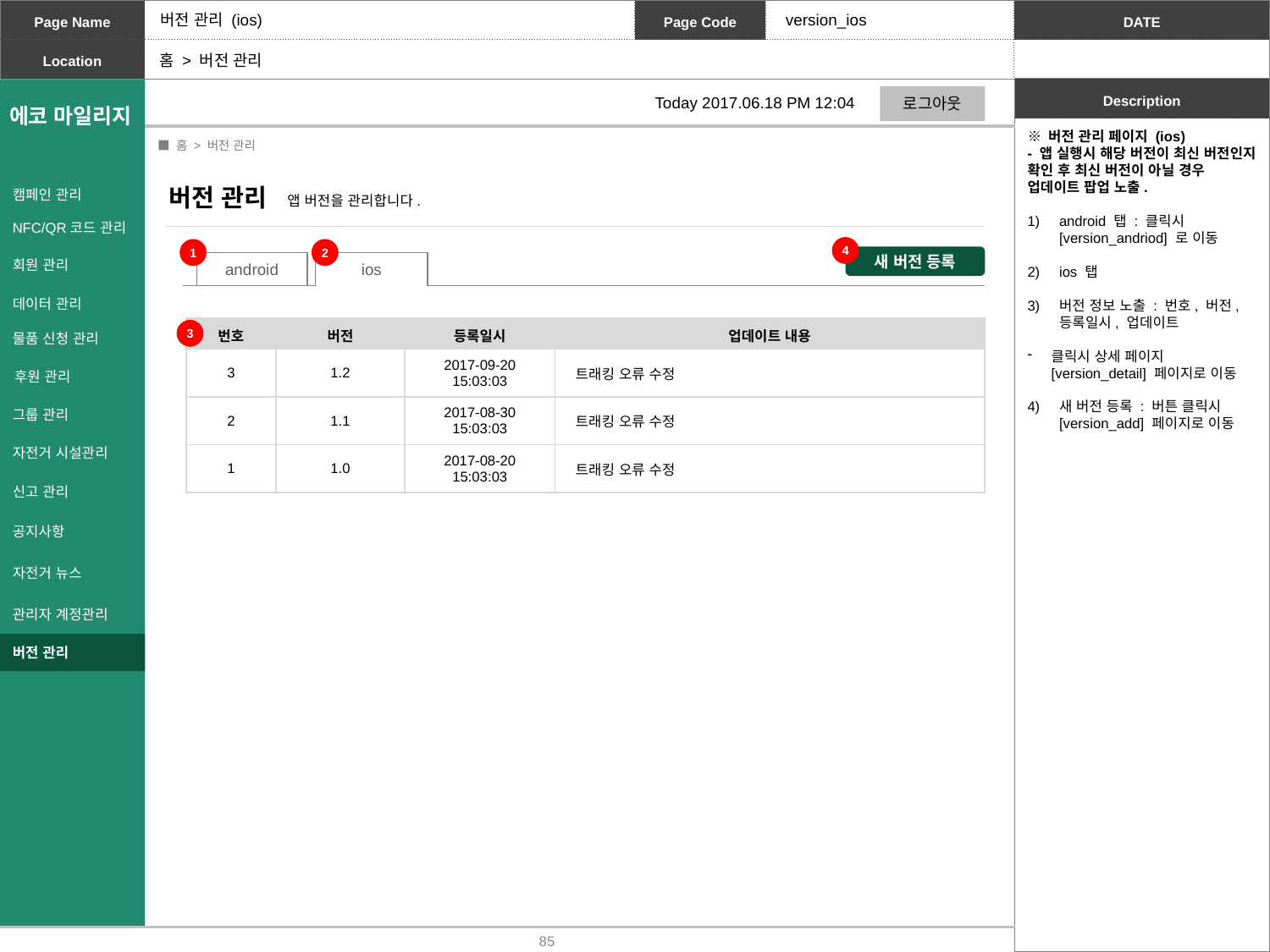

버전 관리 (ios)
version_ios
홈 > 버전 관리

로그아웃
Today 2017.06.18 PM 12:04
에코 마일리지
※ 버전 관리 페이지 (ios)
- 앱 실행시 해당 버전이 최신 버전인지 확인 후 최신 버전이 아닐 경우 업데이트 팝업 노출.

android 탭 : 클릭시 [version_andriod] 로 이동

ios 탭

버전 정보 노출 : 번호, 버전, 등록일시, 업데이트

클릭시 상세 페이지 [version_detail] 페이지로 이동

새 버전 등록 : 버튼 클릭시 [version_add] 페이지로 이동

   ■ 홈 > 버전 관리
버전 관리
캠페인 관리
NFC/QR코드 관리
회원 관리
데이터 관리
물품 신청 관리
후원 관리
그룹 관리
자전거 시설관리
신고 관리
공지사항
자전거 뉴스
앱 버전을 관리합니다.
4
1
2
새 버전 등록
android
ios
| 번호 | 버전 | 등록일시 | 업데이트 내용 |
| --- | --- | --- | --- |
| 3 | 1.2 | 2017-09-20 15:03:03 | 트래킹 오류 수정 |
| 2 | 1.1 | 2017-08-30 15:03:03 | 트래킹 오류 수정 |
| 1 | 1.0 | 2017-08-20 15:03:03 | 트래킹 오류 수정 |
3
관리자 계정관리
버전 관리

85